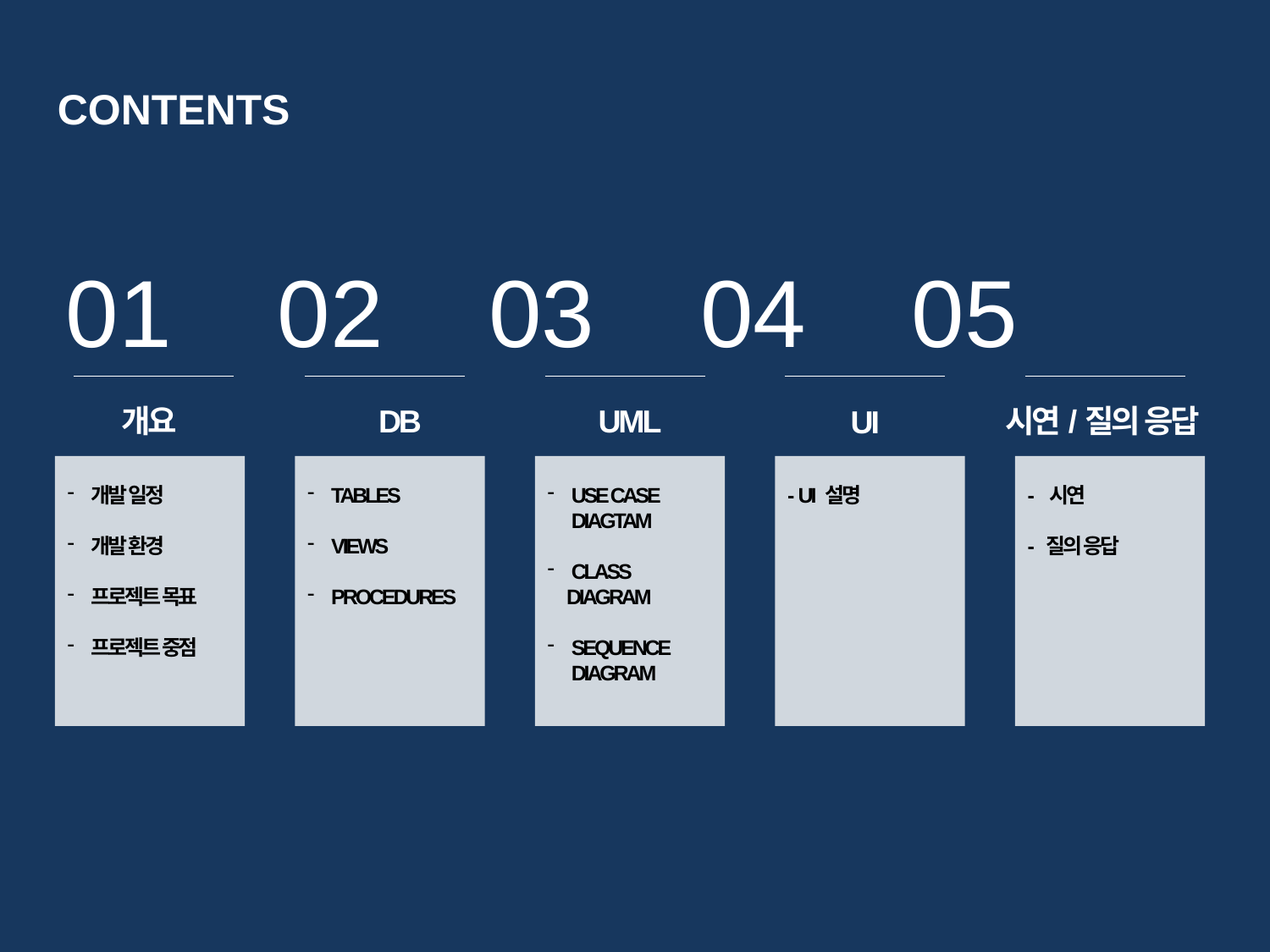

CONTENTS
01    02    03    04    05
개요
DB
UML
시연/질의 응답
UI

개발 일정

개발 환경

프로젝트 목표

프로젝트 중점

TABLES

VIEWS

PROCEDURES
USE CASE DIAGTAM

CLASS
     DIAGRAM
SEQUENCE
DIAGRAM
-  UI 설명
-   시연

-  질의 응답